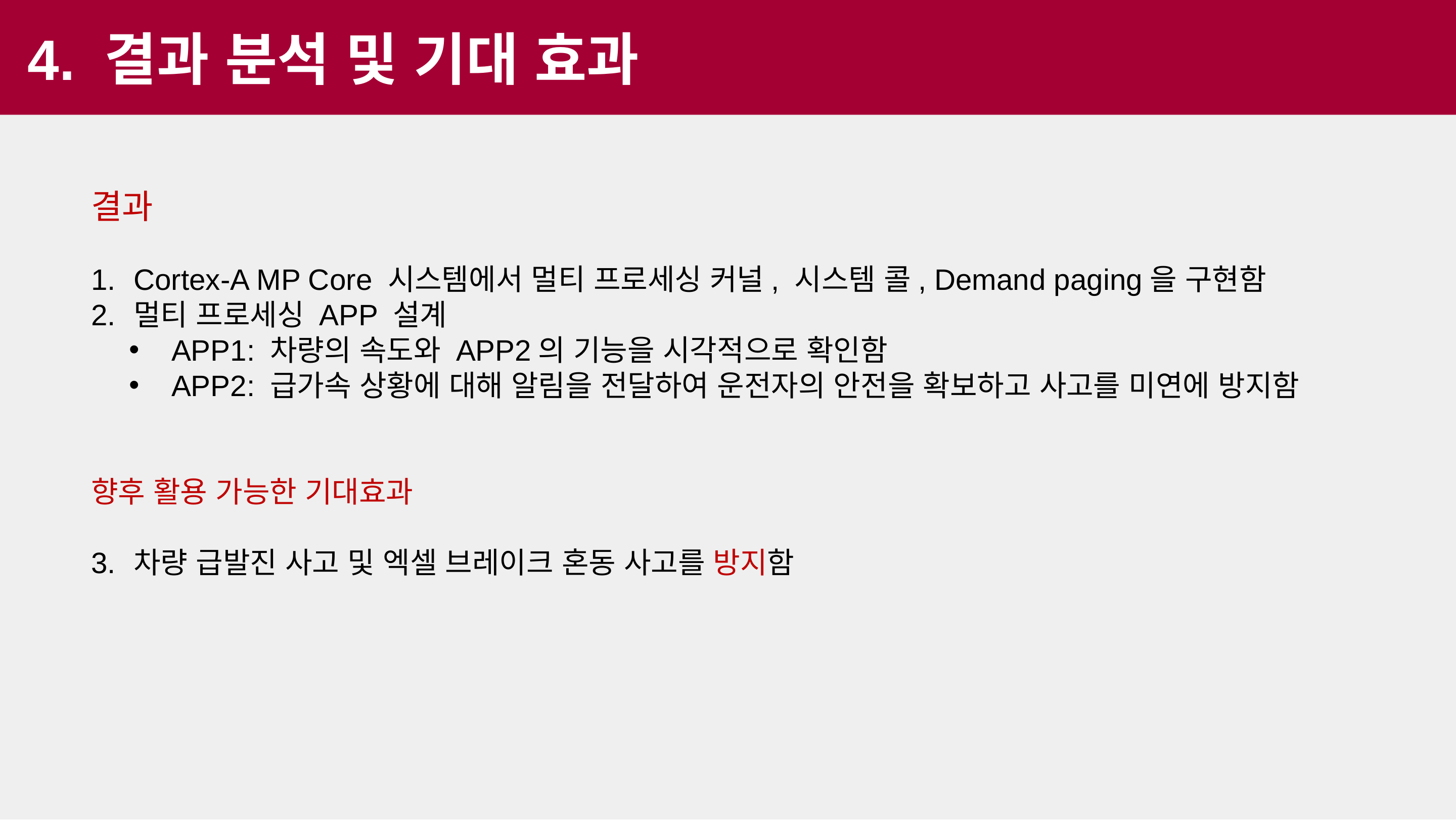

4. 결과 분석 및 기대 효과
결과

Cortex-A MP Core 시스템에서 멀티 프로세싱 커널, 시스템 콜, Demand paging을 구현함
멀티 프로세싱 APP 설계
APP1: 차량의 속도와 APP2의 기능을 시각적으로 확인함
APP2: 급가속 상황에 대해 알림을 전달하여 운전자의 안전을 확보하고 사고를 미연에 방지함

향후 활용 가능한 기대효과

차량 급발진 사고 및 엑셀 브레이크 혼동 사고를 방지함